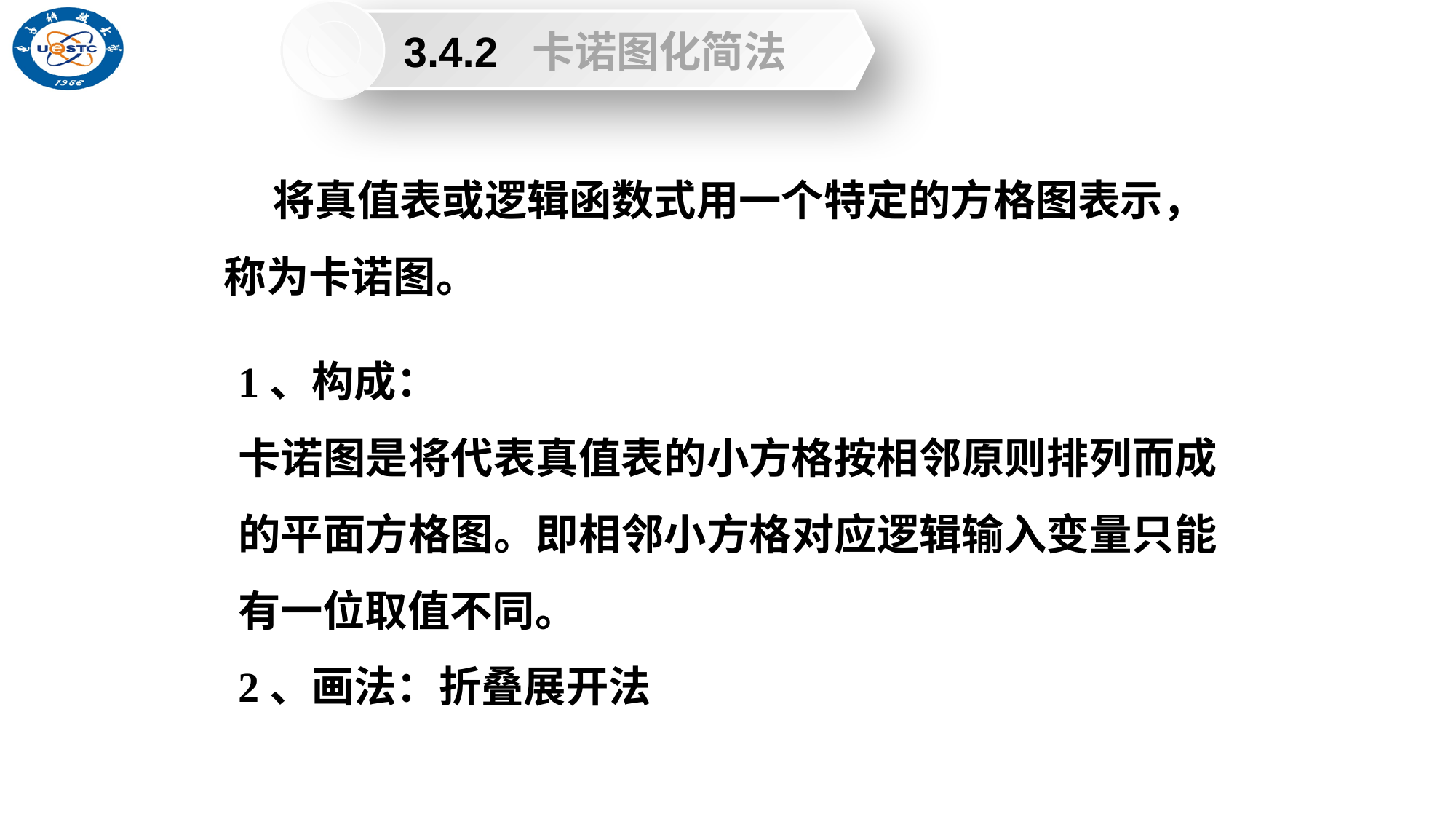

3.4.2  卡诺图化简法

    将真值表或逻辑函数式用一个特定的方格图表示，称为卡诺图。
1、构成：
卡诺图是将代表真值表的小方格按相邻原则排列而成的平面方格图。即相邻小方格对应逻辑输入变量只能有一位取值不同。
2、画法：折叠展开法